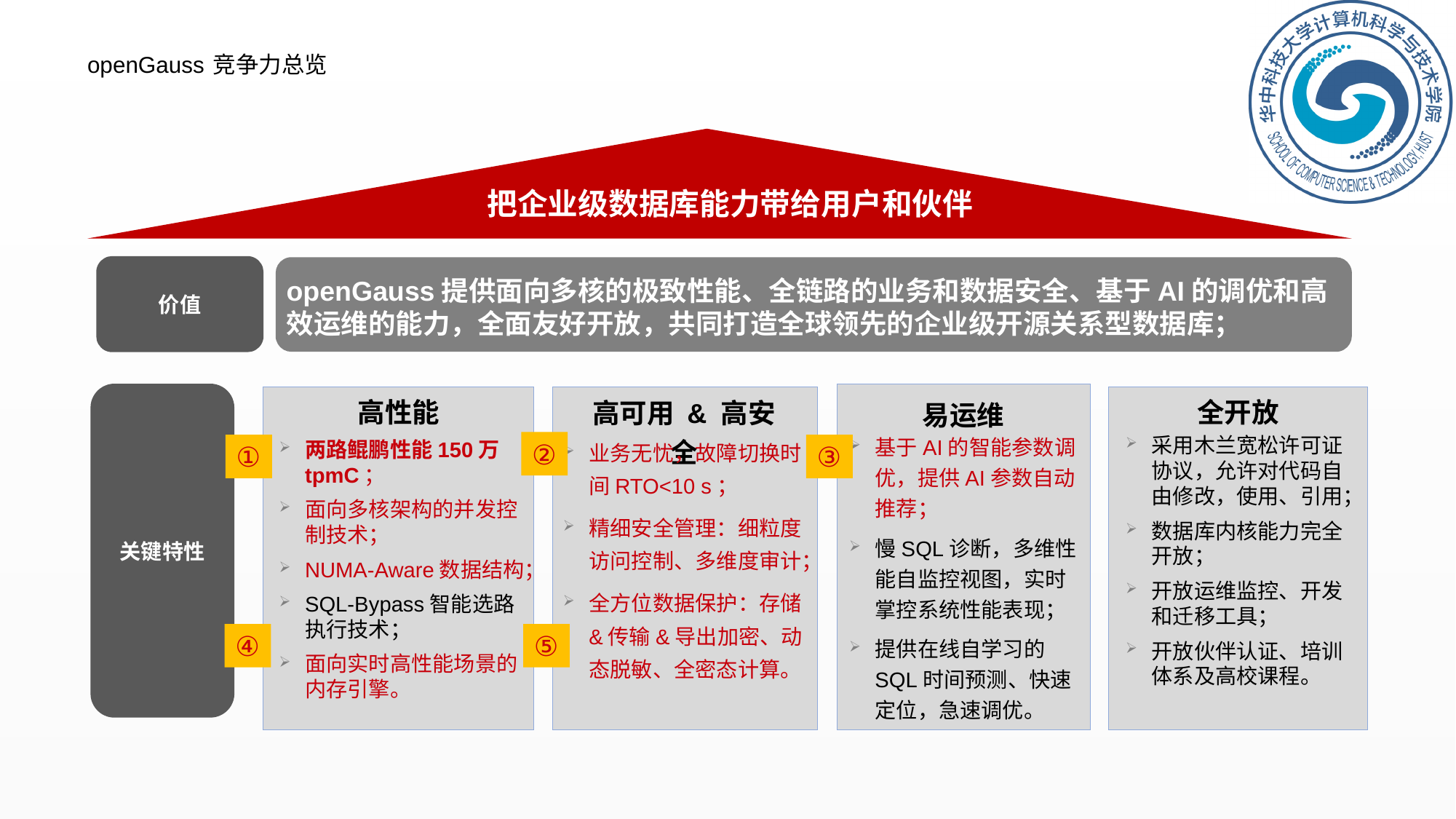

# openGauss 竞争力总览

把企业级数据库能力带给用户和伙伴
价值

openGauss提供面向多核的极致性能、全链路的业务和数据安全、基于AI的调优和高效运维的能力，全面友好开放，共同打造全球领先的企业级开源关系型数据库；
全开放
关键特性
高性能

高可用 & 高安全
易运维

基于AI的智能参数调优，提供AI参数自动推荐；
慢SQL诊断，多维性能自监控视图，实时掌控系统性能表现；
提供在线自学习的SQL时间预测、快速定位，急速调优。
业务无忧，故障切换时间RTO<10 s；
精细安全管理：细粒度访问控制、多维度审计；
全方位数据保护：存储&传输&导出加密、动态脱敏、全密态计算。
采用木兰宽松许可证协议，允许对代码自由修改，使用、引用；
数据库内核能力完全开放；
开放运维监控、开发和迁移工具；
开放伙伴认证、培训体系及高校课程。
两路鲲鹏性能150万tpmC；
面向多核架构的并发控制技术；
NUMA-Aware数据结构；
SQL-Bypass智能选路执行技术；
面向实时高性能场景的内存引擎。
②
①
③
④
⑤